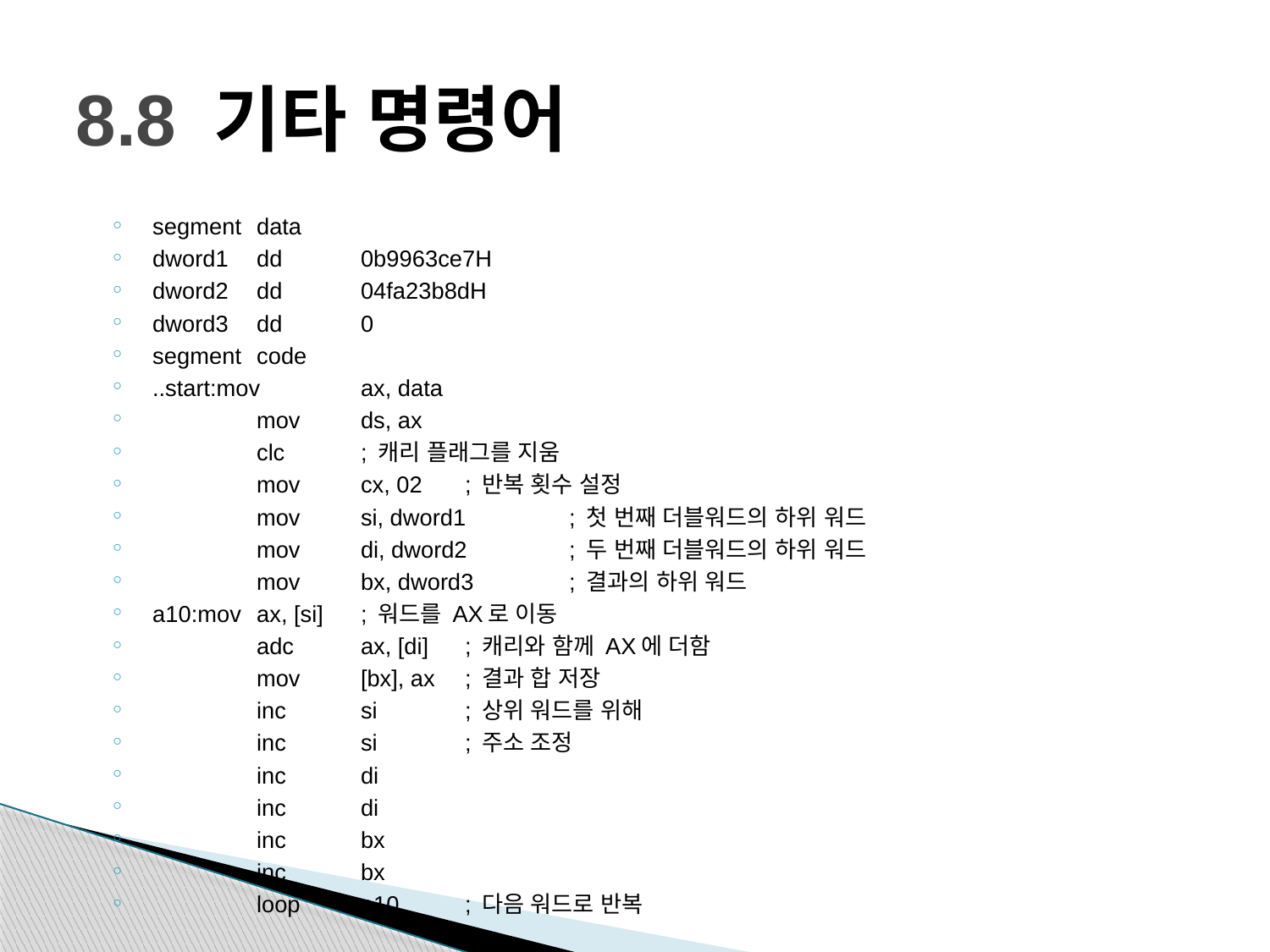

# 8.8 기타 명령어
segment	data
dword1	dd	0b9963ce7H
dword2	dd	04fa23b8dH
dword3	dd	0
segment	code
..start:mov	ax, data
	mov	ds, ax
	clc			; 캐리 플래그를 지움
	mov	cx, 02		; 반복 횟수 설정
	mov	si, dword1	; 첫 번째 더블워드의 하위 워드
	mov	di, dword2	; 두 번째 더블워드의 하위 워드
	mov	bx, dword3	; 결과의 하위 워드
a10:mov	ax, [si]		; 워드를 AX로 이동
	adc	ax, [di]		; 캐리와 함께 AX에 더함
	mov	[bx], ax		; 결과 합 저장
	inc	si		; 상위 워드를 위해
	inc	si		; 주소 조정
	inc	di
	inc	di
	inc	bx
	inc	bx
	loop	a10		; 다음 워드로 반복